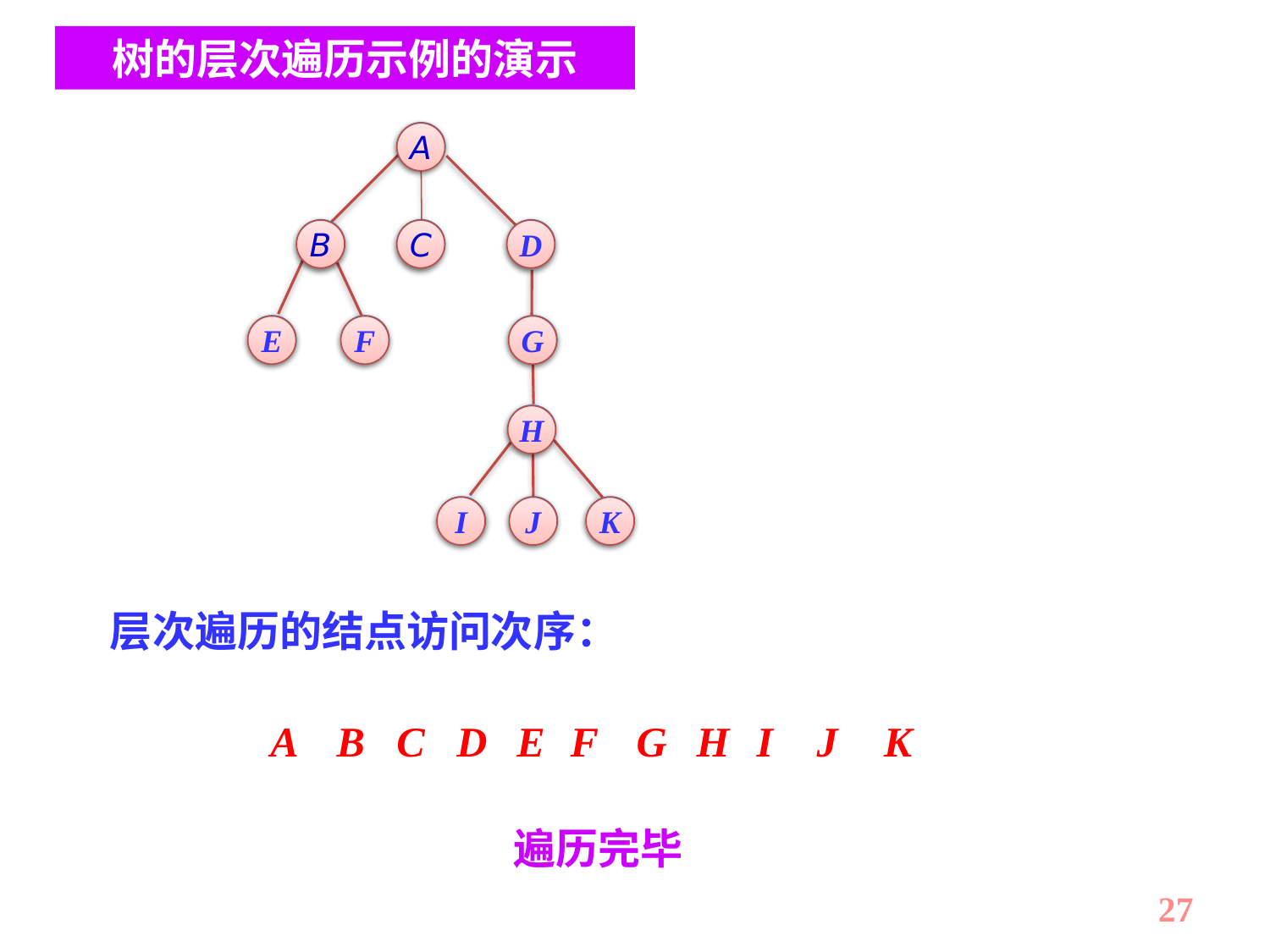

树的层次遍历示例的演示
A
A
A

B
C
D
B
B
C
C
D
D

E
F
G
E
E
F
F
G
G

H
H
H

I
J
K
I
I
J
J
K
K
层次遍历的结点访问次序：
遍历完毕
27